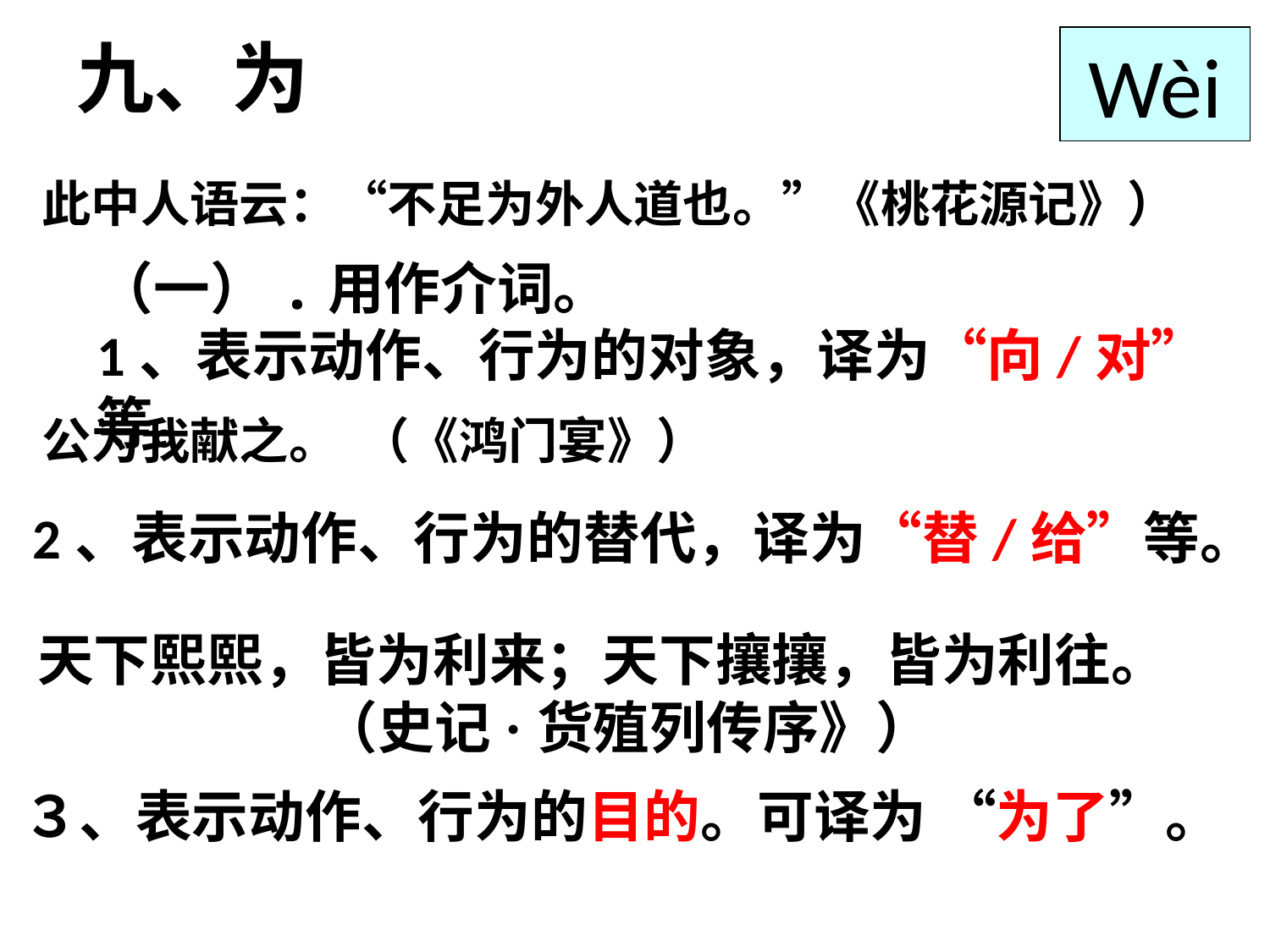

# 九、为
Wèi
此中人语云：“不足为外人道也。”《桃花源记》）

公为我献之。  （《鸿门宴》）
（一）.用作介词。
1、表示动作、行为的对象，译为“向/对”等。
2、表示动作、行为的替代，译为“替/给”等。
天下熙熙，皆为利来；天下攘攘，皆为利往。                          （史记·货殖列传序》）
３、表示动作、行为的目的。可译为 “为了”。